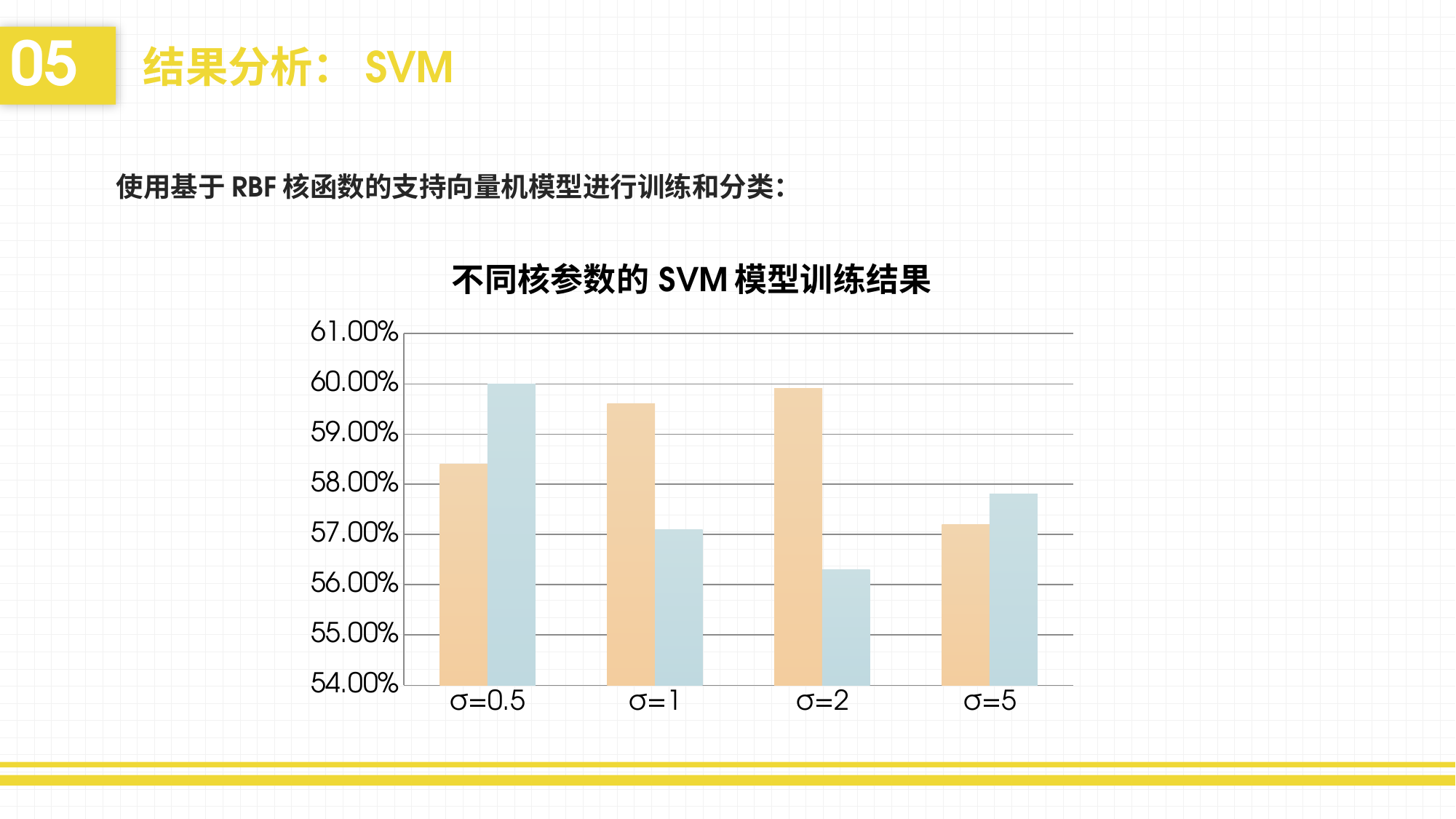

05
结果分析：SVM
使用基于RBF核函数的支持向量机模型进行训练和分类：

### Chart: 不同核参数的SVM模型训练结果

| Category | Precision | Recall |
|---|---|---|
| σ=0.5 | 0.584 | 0.6 |
| σ=1 | 0.596 | 0.571 |
| σ=2 | 0.599 | 0.563 |
| σ=5 | 0.572 | 0.578 |